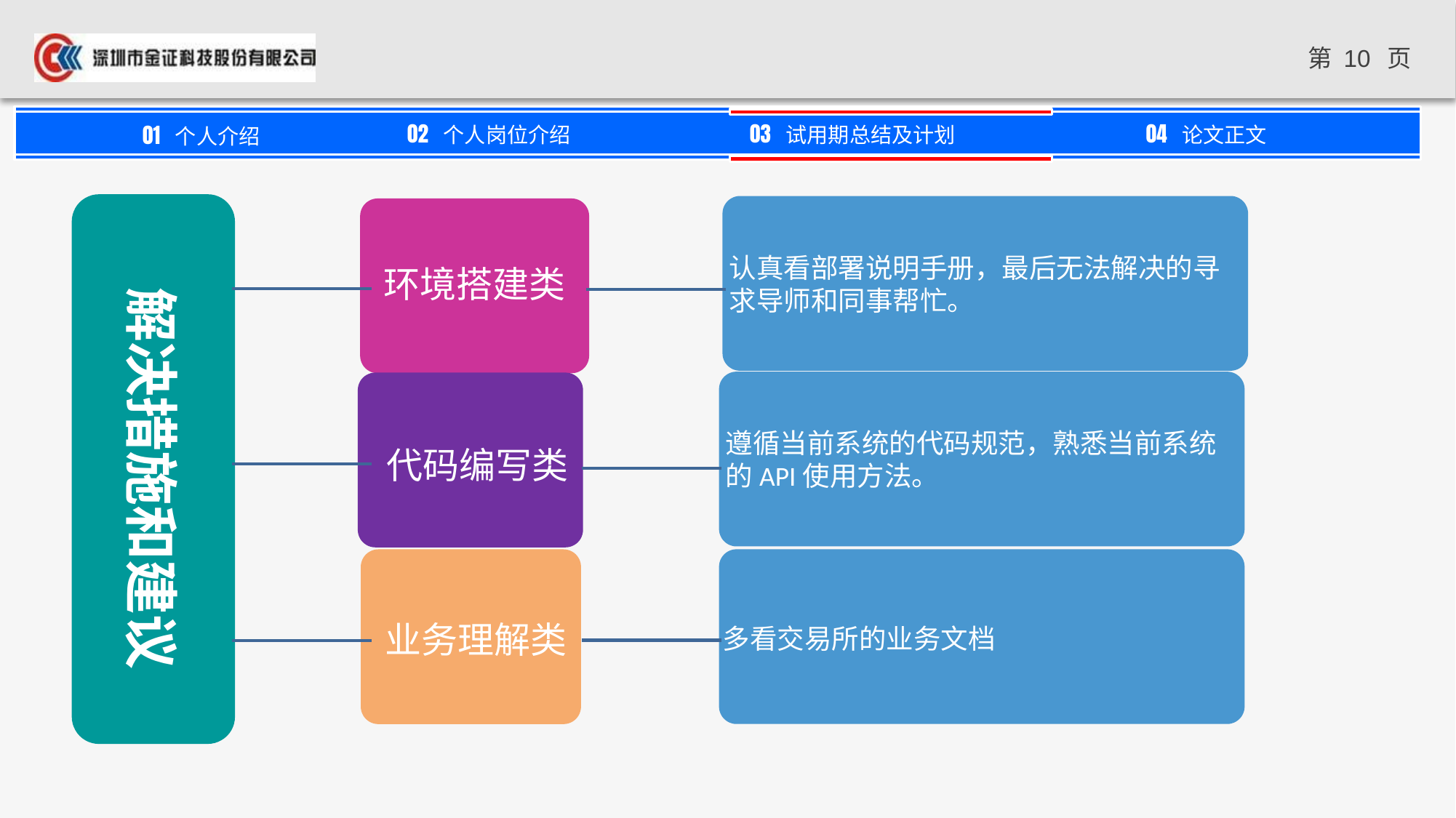

解决措施和建议

认真看部署说明手册，最后无法解决的寻求导师和同事帮忙。

环境搭建类

遵循当前系统的代码规范，熟悉当前系统的API使用方法。

代码编写类

多看交易所的业务文档

业务理解类